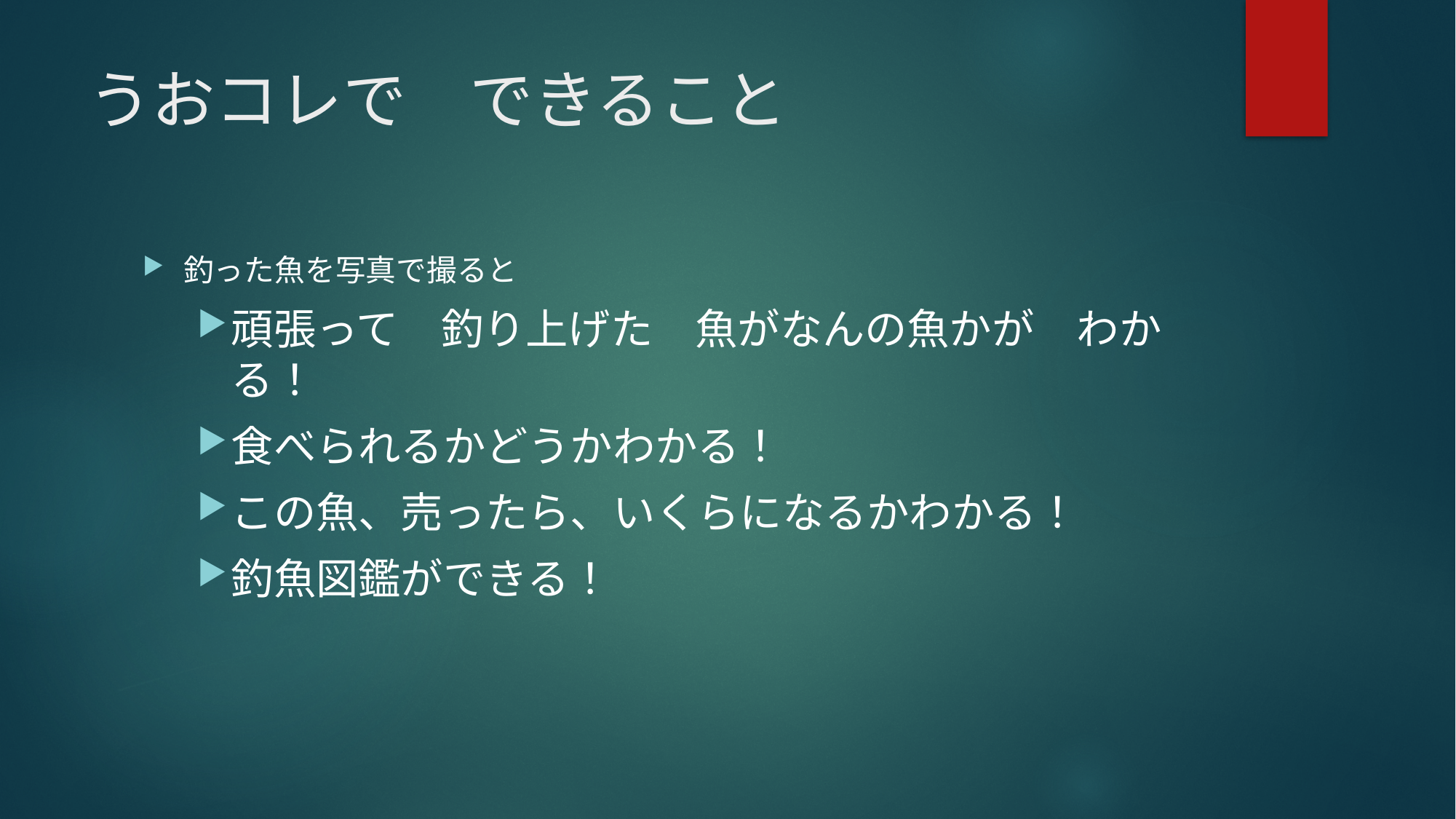

# うおコレで　できること
釣った魚を写真で撮ると
頑張って　釣り上げた　魚がなんの魚かが　わかる！
食べられるかどうかわかる！
この魚、売ったら、いくらになるかわかる！
釣魚図鑑ができる！